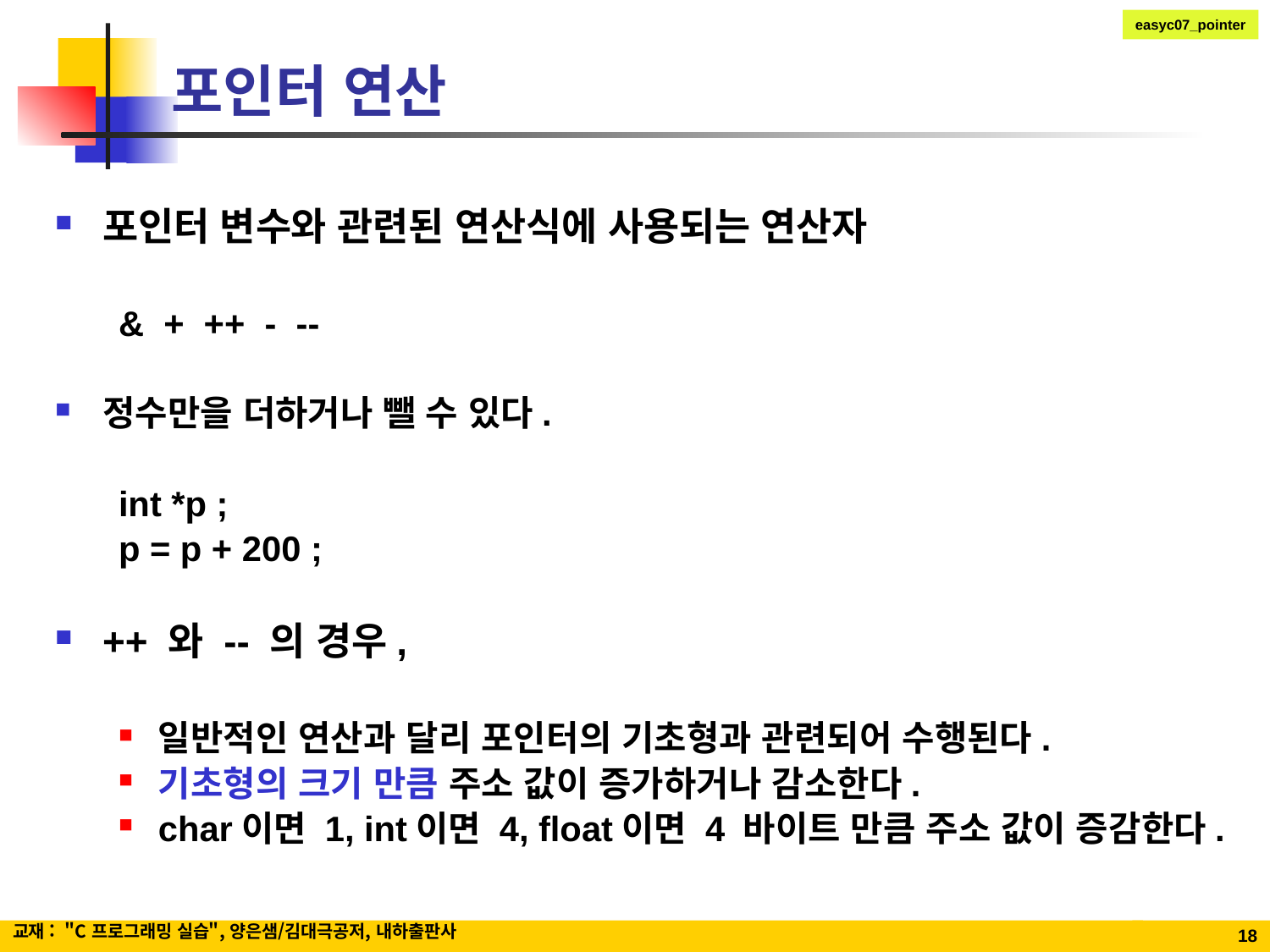

# 포인터 연산
포인터 변수와 관련된 연산식에 사용되는 연산자

&  +  ++  -  --

정수만을 더하거나 뺄 수 있다.

int *p ;
p = p + 200 ;

++ 와 -- 의 경우,

일반적인 연산과 달리 포인터의 기초형과 관련되어 수행된다.
기초형의 크기 만큼 주소 값이 증가하거나 감소한다.
char이면 1, int이면 4, float이면 4 바이트 만큼 주소 값이 증감한다.
교재 :  "C 프로그래밍 실습", 양은샘/김대극공저, 내하출판사
18